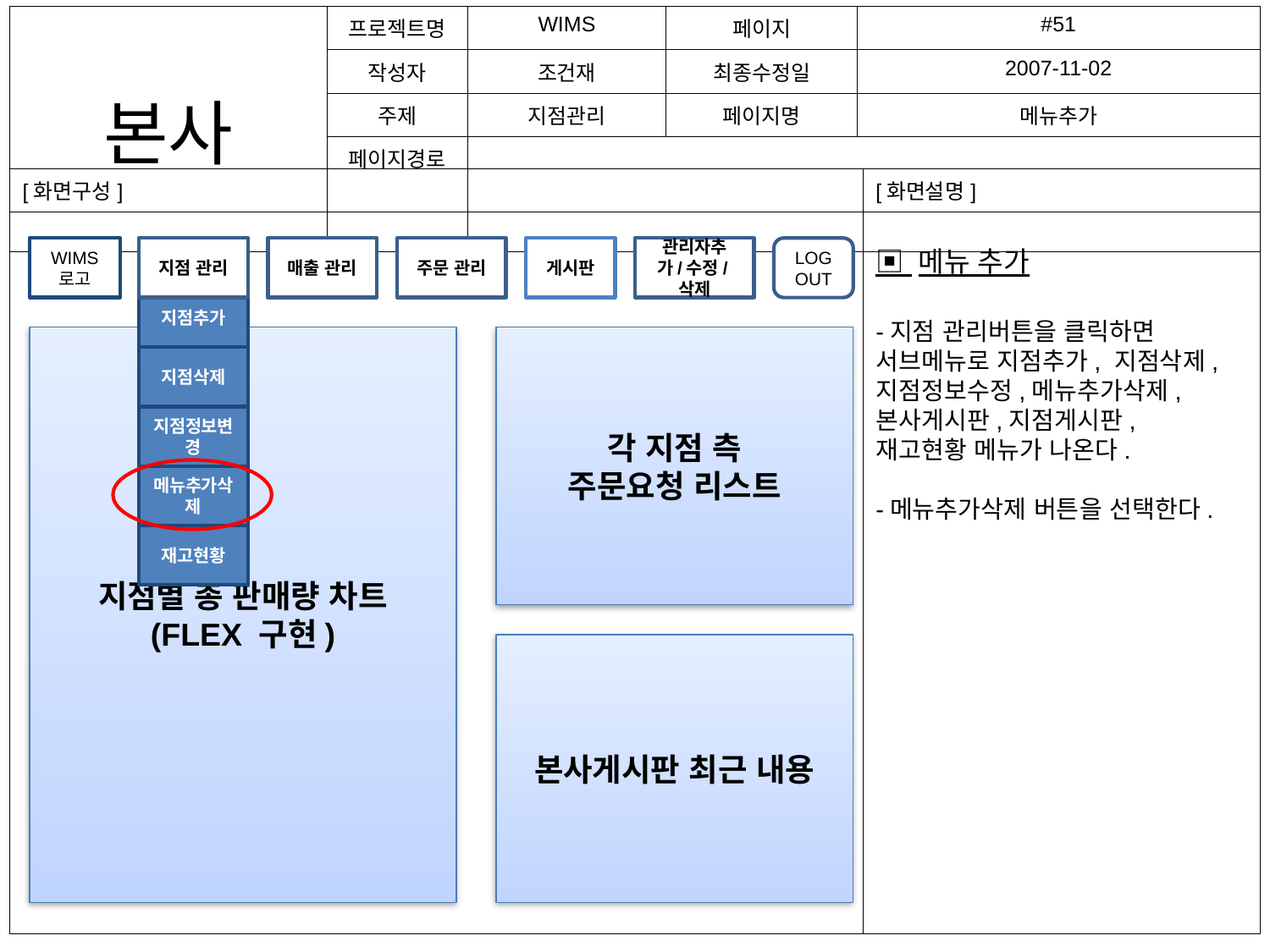

| 본사 | 프로젝트명 | WIMS | 페이지 | #51 |
| --- | --- | --- | --- | --- |
|  | 작성자 | 조건재 | 최종수정일 | 2007-11-02 |
|  | 주제 | 지점관리 | 페이지명 | 메뉴추가 |
|  | 페이지경로 |  |  |  |
| [화면구성] | [화면설명] |
| --- | --- |
|  |  |
관리자추가/수정/삭제
WIMS
로고
지점 관리
매출 관리
주문 관리
게시판
LOG OUT
▣ 메뉴 추가

-지점 관리버튼을 클릭하면 서브메뉴로 지점추가, 지점삭제,지점정보수정,메뉴추가삭제,본사게시판,지점게시판,재고현황 메뉴가 나온다.

-메뉴추가삭제 버튼을 선택한다.
지점추가
지점별 총 판매량 차트
(FLEX 구현)
각 지점 측
주문요청 리스트
지점삭제
지점정보변경

메뉴추가삭제
재고현황
본사게시판 최근 내용